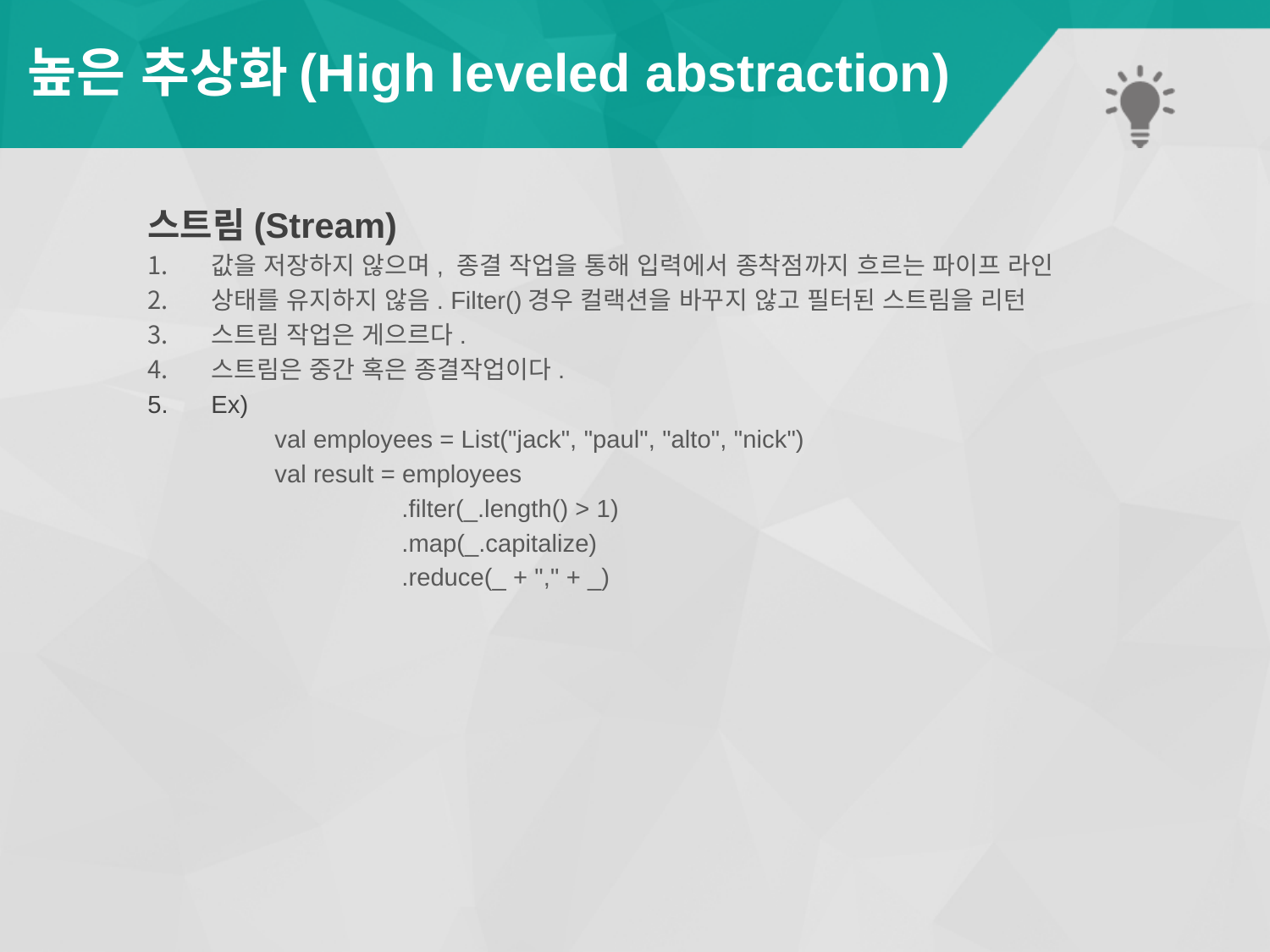

# 높은 추상화(High leveled abstraction)
스트림(Stream)
값을 저장하지 않으며, 종결 작업을 통해 입력에서 종착점까지 흐르는 파이프 라인
상태를 유지하지 않음. Filter()경우 컬랙션을 바꾸지 않고 필터된 스트림을 리턴
스트림 작업은 게으르다.
스트림은 중간 혹은 종결작업이다.
Ex)
	val employees = List("jack", "paul", "alto", "nick")
	val result = employees
    		.filter(_.length() > 1)
    		.map(_.capitalize)
    		.reduce(_ + "," + _)